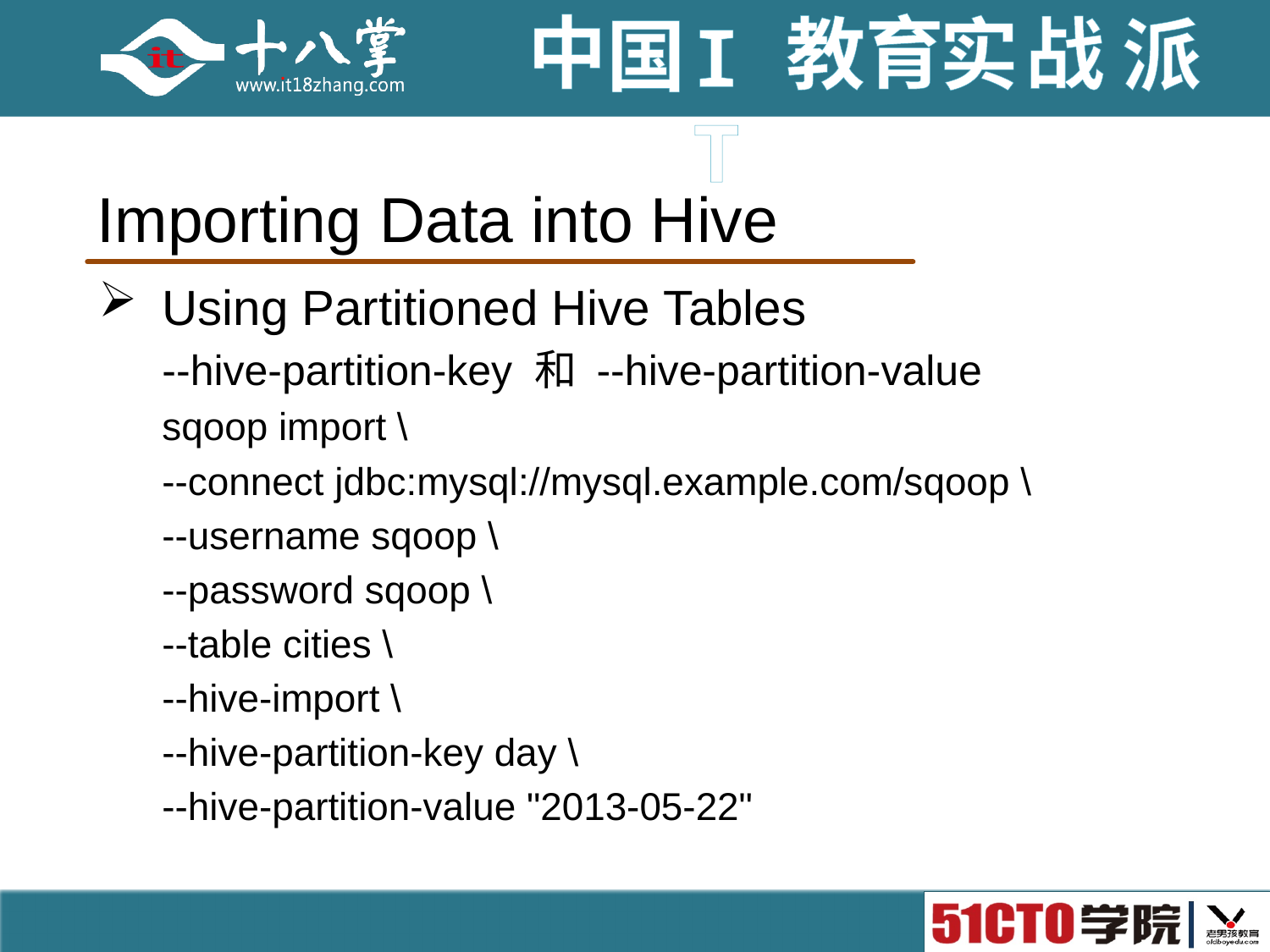

# Importing Data into Hive
Using Partitioned Hive Tables
--hive-partition-key 和 --hive-partition-value
sqoop import \
--connect jdbc:mysql://mysql.example.com/sqoop \
--username sqoop \
--password sqoop \
--table cities \
--hive-import \
--hive-partition-key day \
--hive-partition-value "2013-05-22"